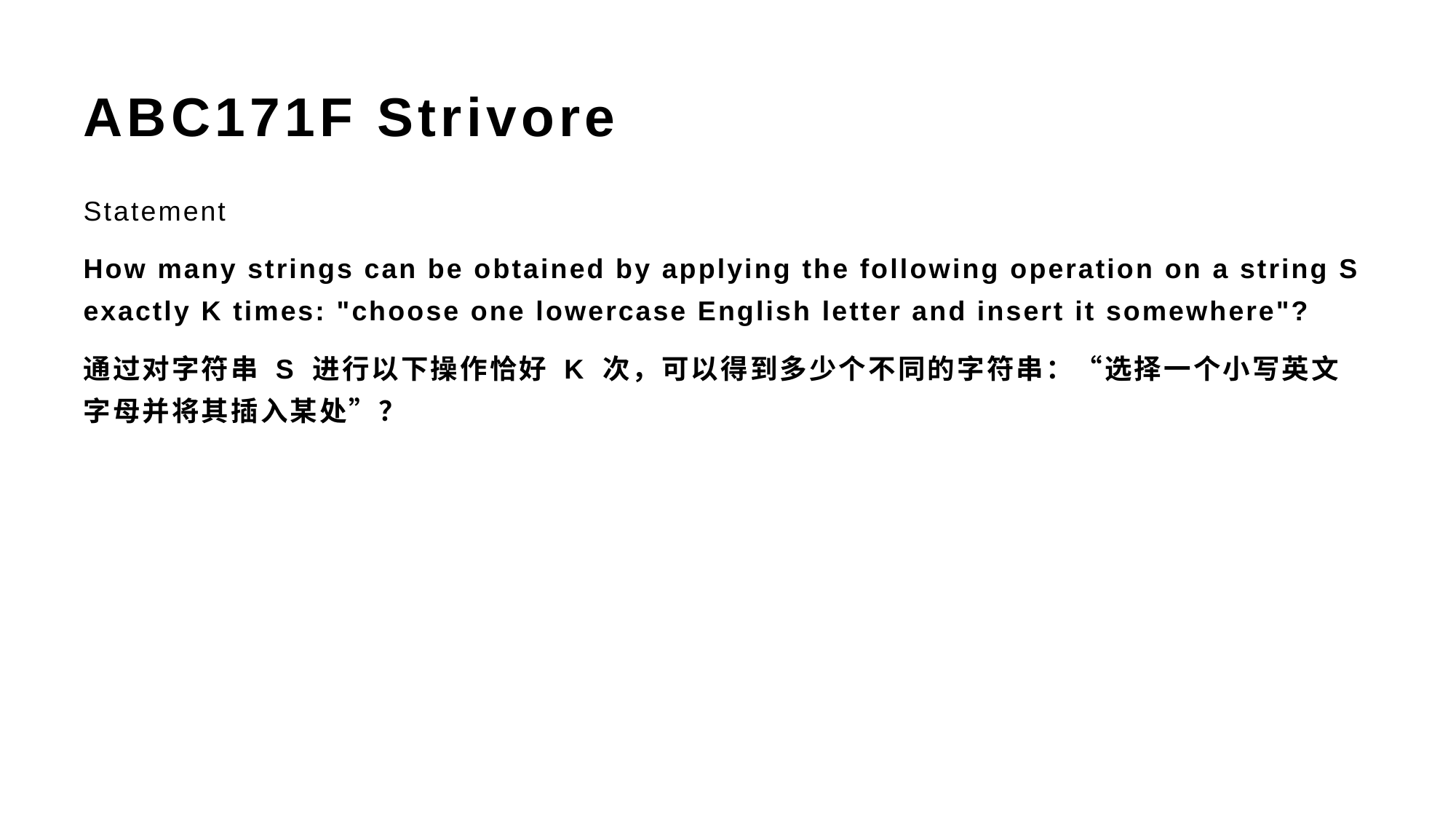

# ABC171F Strivore
Statement
How many strings can be obtained by applying the following operation on a string S exactly K times: "choose one lowercase English letter and insert it somewhere"?
通过对字符串 S 进行以下操作恰好 K 次，可以得到多少个不同的字符串：“选择一个小写英文字母并将其插入某处”？